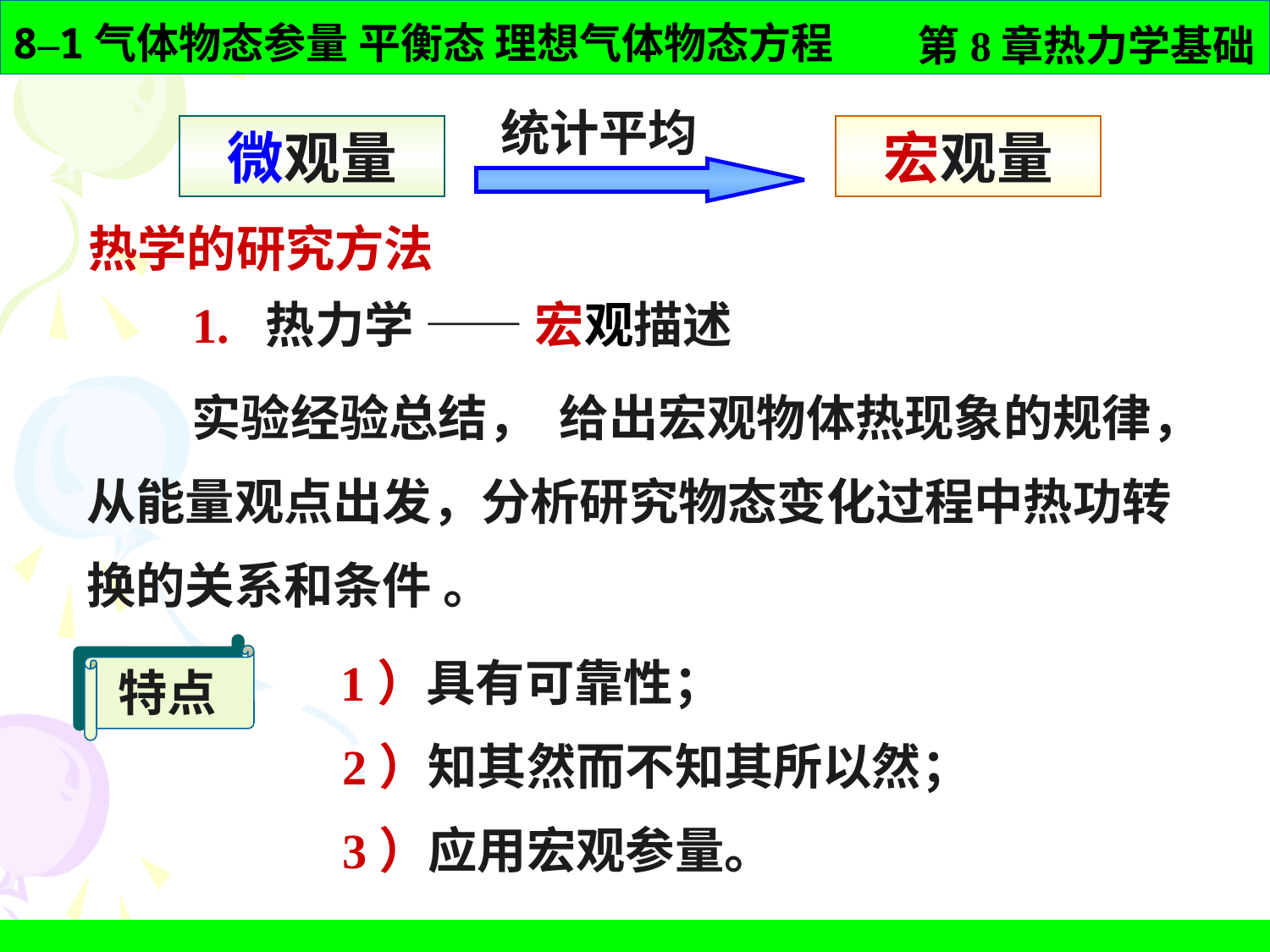

统计平均

微观量
宏观量
 热学的研究方法
1.  热力学 —— 宏观描述
          实验经验总结，  给出宏观物体热现象的规律，
从能量观点出发，分析研究物态变化过程中热功转
换的关系和条件 。

特点
 1）具有可靠性；
 2）知其然而不知其所以然；
 3）应用宏观参量。